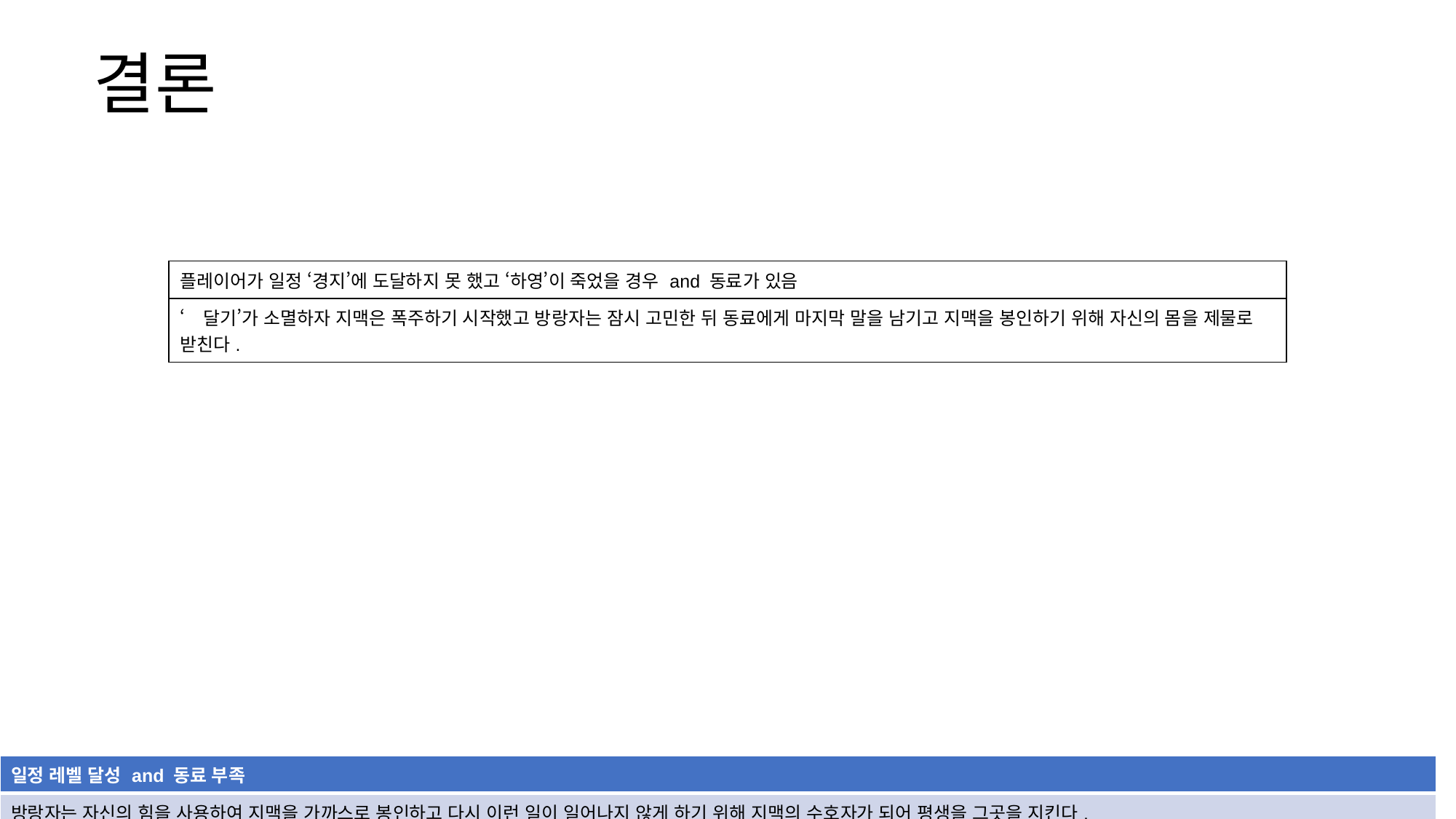

# 결론
| 플레이어가 일정 ‘경지’에 도달하지 못 했고 ‘하영’이 죽었을 경우 and 동료가 있음 |
| --- |
| ‘달기’가 소멸하자 지맥은 폭주하기 시작했고 방랑자는 잠시 고민한 뒤 동료에게 마지막 말을 남기고 지맥을 봉인하기 위해 자신의 몸을 제물로 받친다. |
| 일정 레벨 달성 and 동료 부족 |
| --- |
| 방랑자는 자신의 힘을 사용하여 지맥을 가까스로 봉인하고 다시 이런 일이 일어나지 않게 하기 위해 지맥의 수호자가 되어 평생을 그곳을 지킨다. |
| 일정 레벨 달성 and 동료 충분 |
| --- |
| 방랑자와 동료들의 힘을 모아 지맥의 기운을 다스려 제압하여 구슬들에 봉인하고 방랑자와 동료들은 봉인된 지맥의 기운을 본래 있어야할 곳으로 보내기 위해서 여행을 떠난다. |